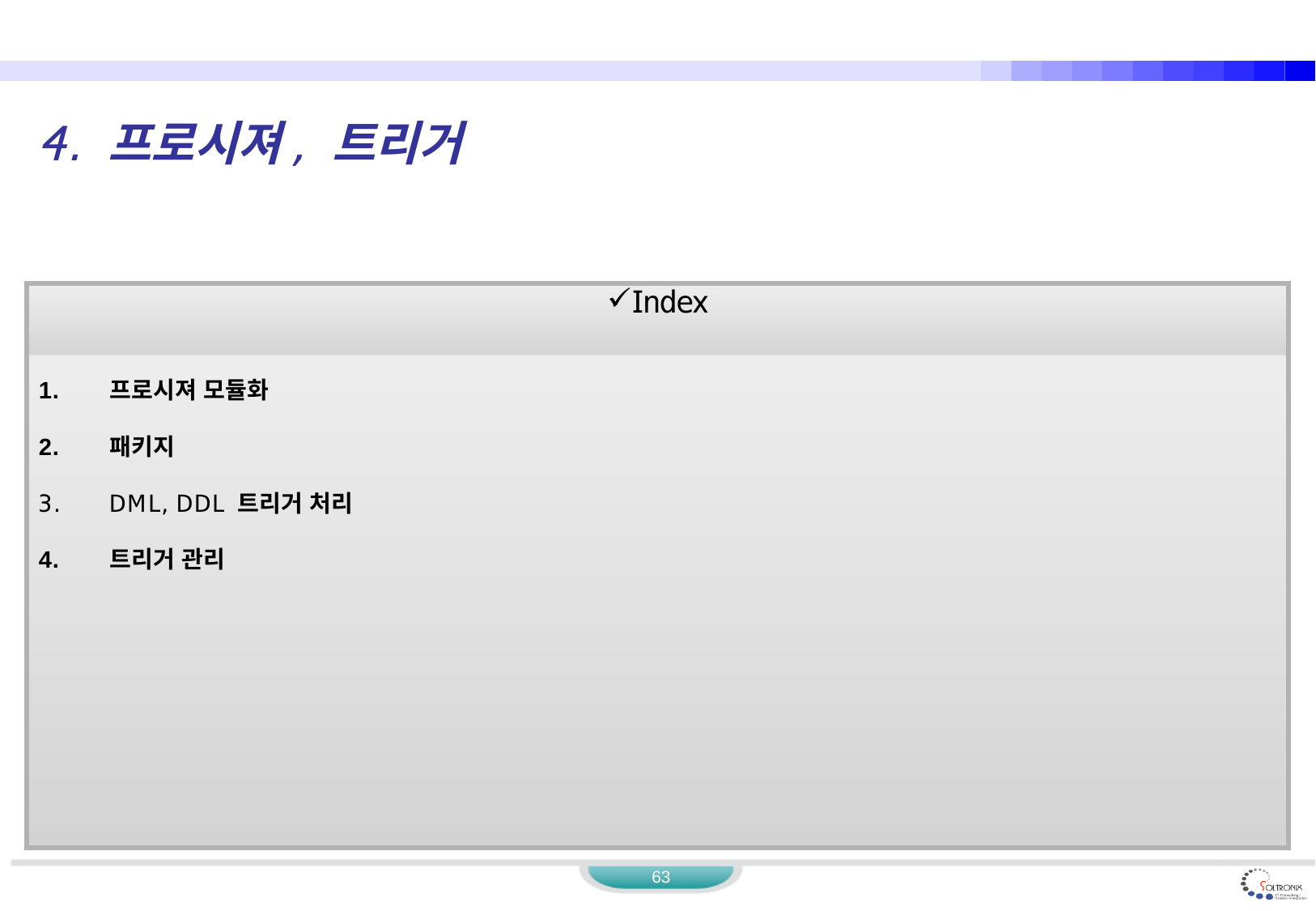

4. 프로시져, 트리거
| Index |
| --- |
| 프로시져 모듈화 패키지 DML, DDL 트리거 처리 트리거 관리 |